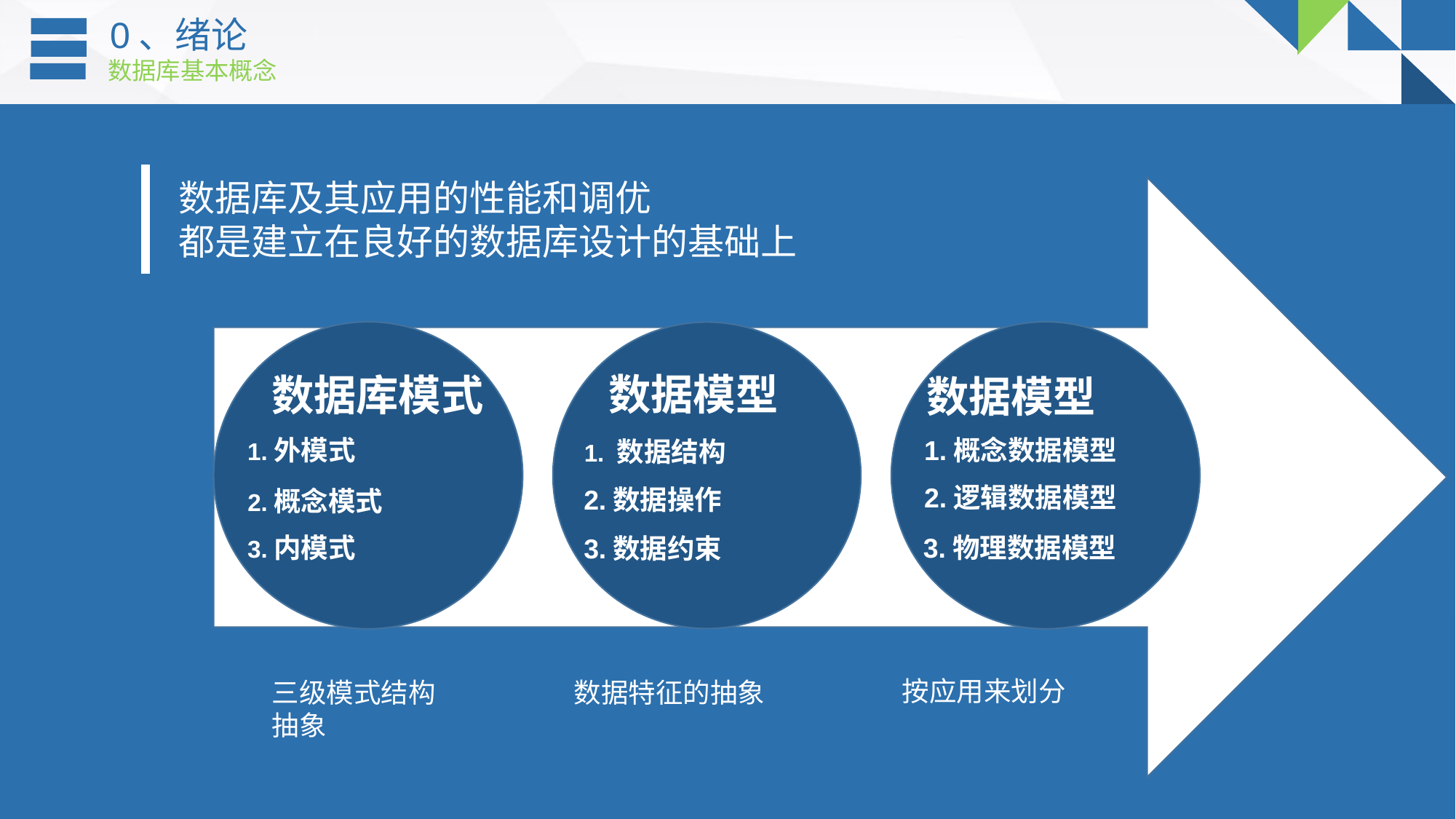

0、绪论

数据库基本概念

数据库及其应用的性能和调优
都是建立在良好的数据库设计的基础上

数据模型
数据库模式
数据模型
1.外模式
1.概念数据模型
1. 数据结构
2.逻辑数据模型
2.数据操作
2.概念模式
3.内模式
3.物理数据模型
3.数据约束
按应用来划分
三级模式结构
抽象
数据特征的抽象